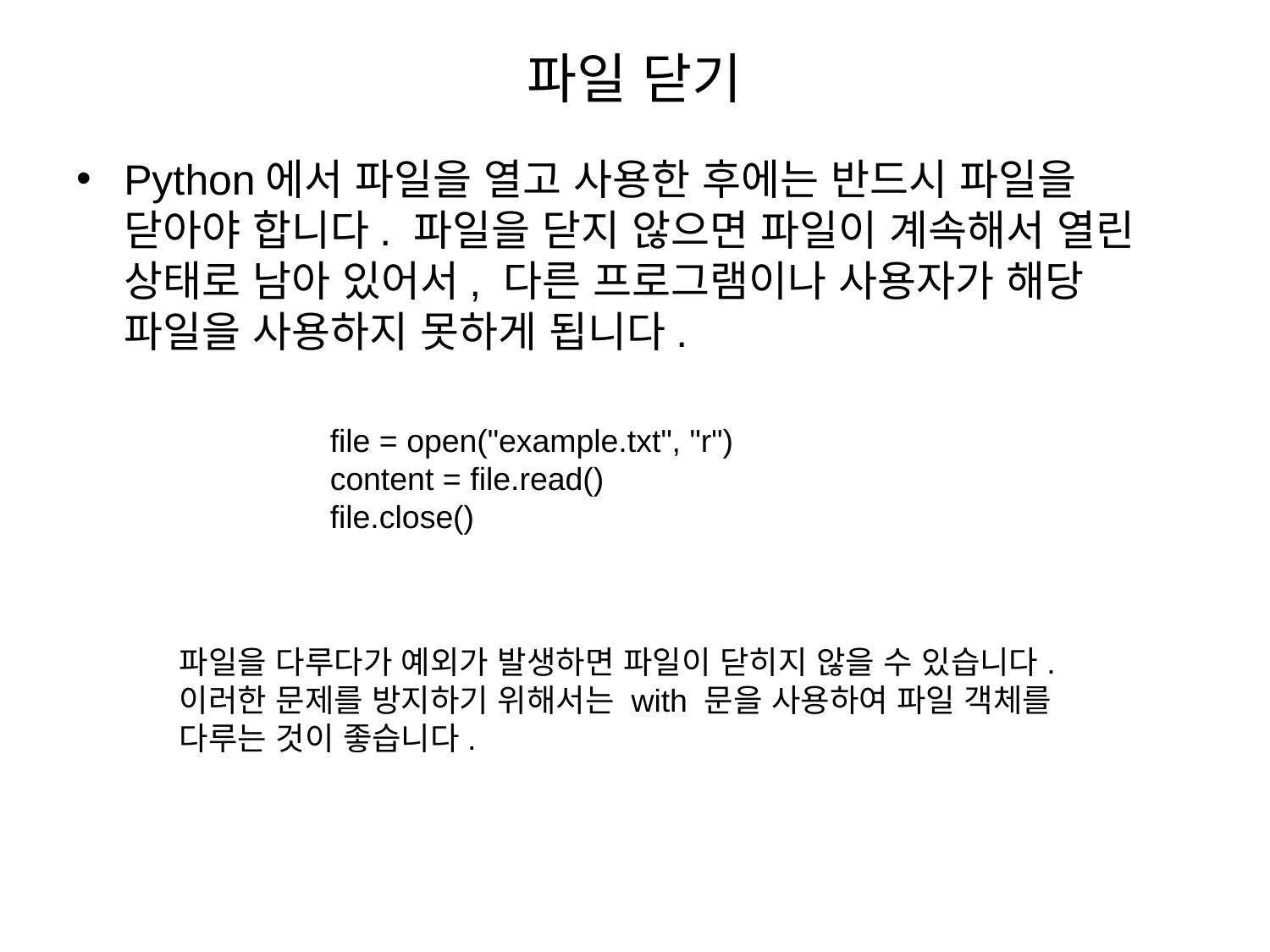

# 파일 닫기
Python에서 파일을 열고 사용한 후에는 반드시 파일을 닫아야 합니다. 파일을 닫지 않으면 파일이 계속해서 열린 상태로 남아 있어서, 다른 프로그램이나 사용자가 해당 파일을 사용하지 못하게 됩니다.
file = open("example.txt", "r")
content = file.read()
file.close()
파일을 다루다가 예외가 발생하면 파일이 닫히지 않을 수 있습니다. 이러한 문제를 방지하기 위해서는 with 문을 사용하여 파일 객체를 다루는 것이 좋습니다.